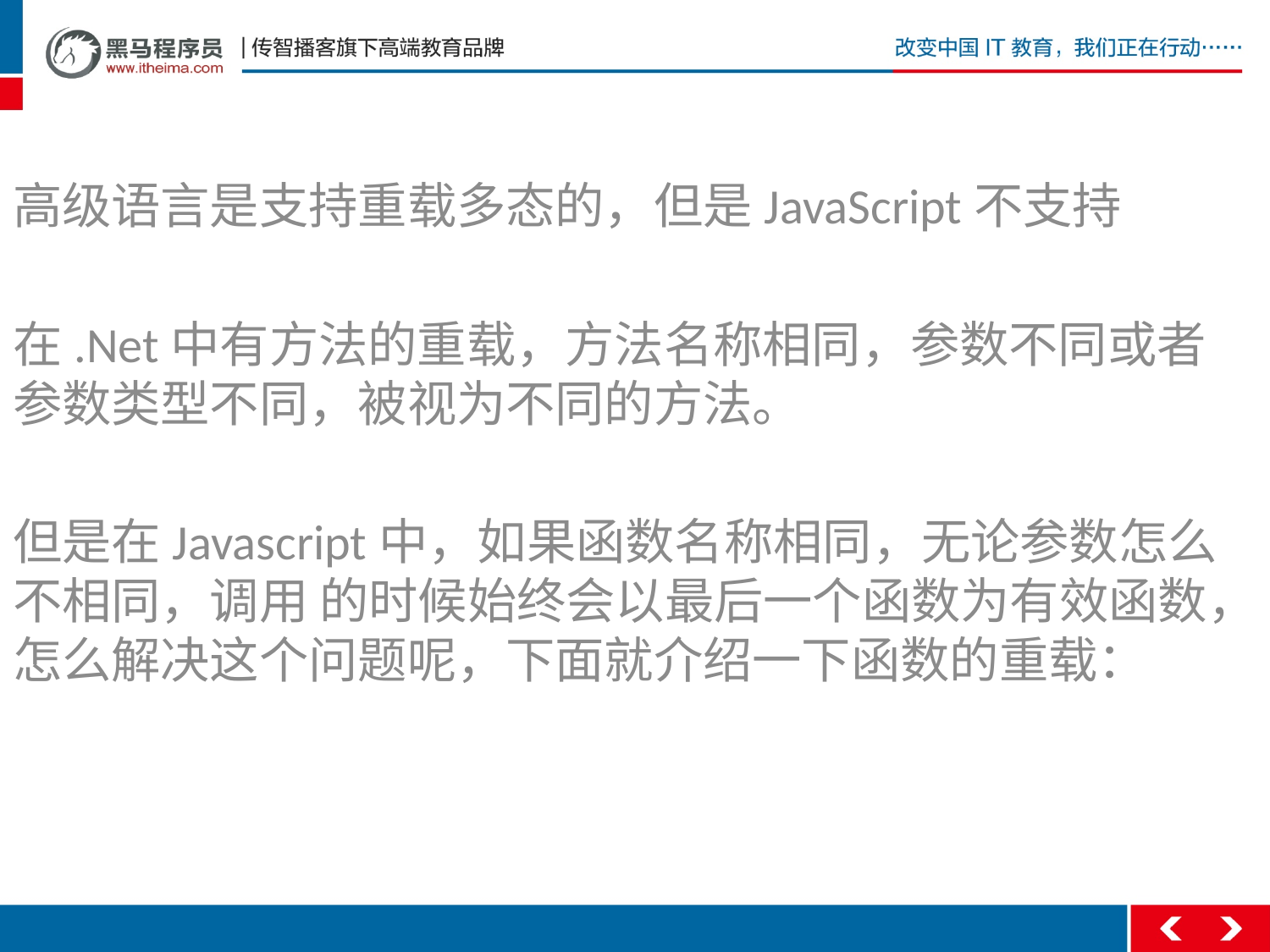

#
高级语言是支持重载多态的，但是JavaScript不支持

在.Net中有方法的重载，方法名称相同，参数不同或者参数类型不同，被视为不同的方法。

但是在Javascript中，如果函数名称相同，无论参数怎么不相同，调用 的时候始终会以最后一个函数为有效函数，怎么解决这个问题呢，下面就介绍一下函数的重载：